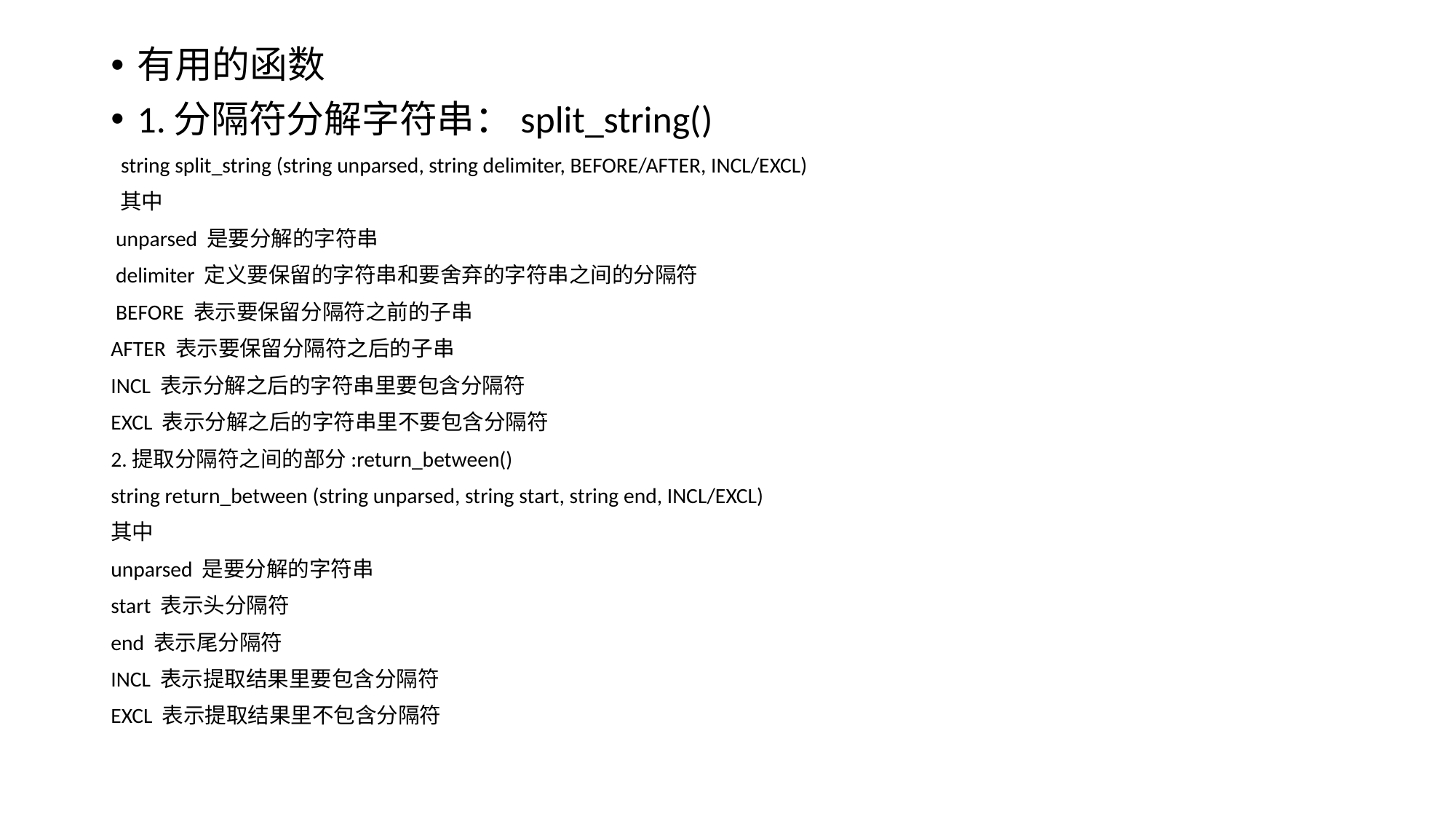

有用的函数
1.分隔符分解字符串：split_string()
  string split_string (string unparsed, string delimiter, BEFORE/AFTER, INCL/EXCL)
 其中
 unparsed 是要分解的字符串
 delimiter 定义要保留的字符串和要舍弃的字符串之间的分隔符
 BEFORE 表示要保留分隔符之前的子串
AFTER 表示要保留分隔符之后的子串
INCL 表示分解之后的字符串里要包含分隔符
EXCL 表示分解之后的字符串里不要包含分隔符
2.提取分隔符之间的部分:return_between()
string return_between (string unparsed, string start, string end, INCL/EXCL)
其中
unparsed 是要分解的字符串
start 表示头分隔符
end 表示尾分隔符
INCL 表示提取结果里要包含分隔符
EXCL 表示提取结果里不包含分隔符